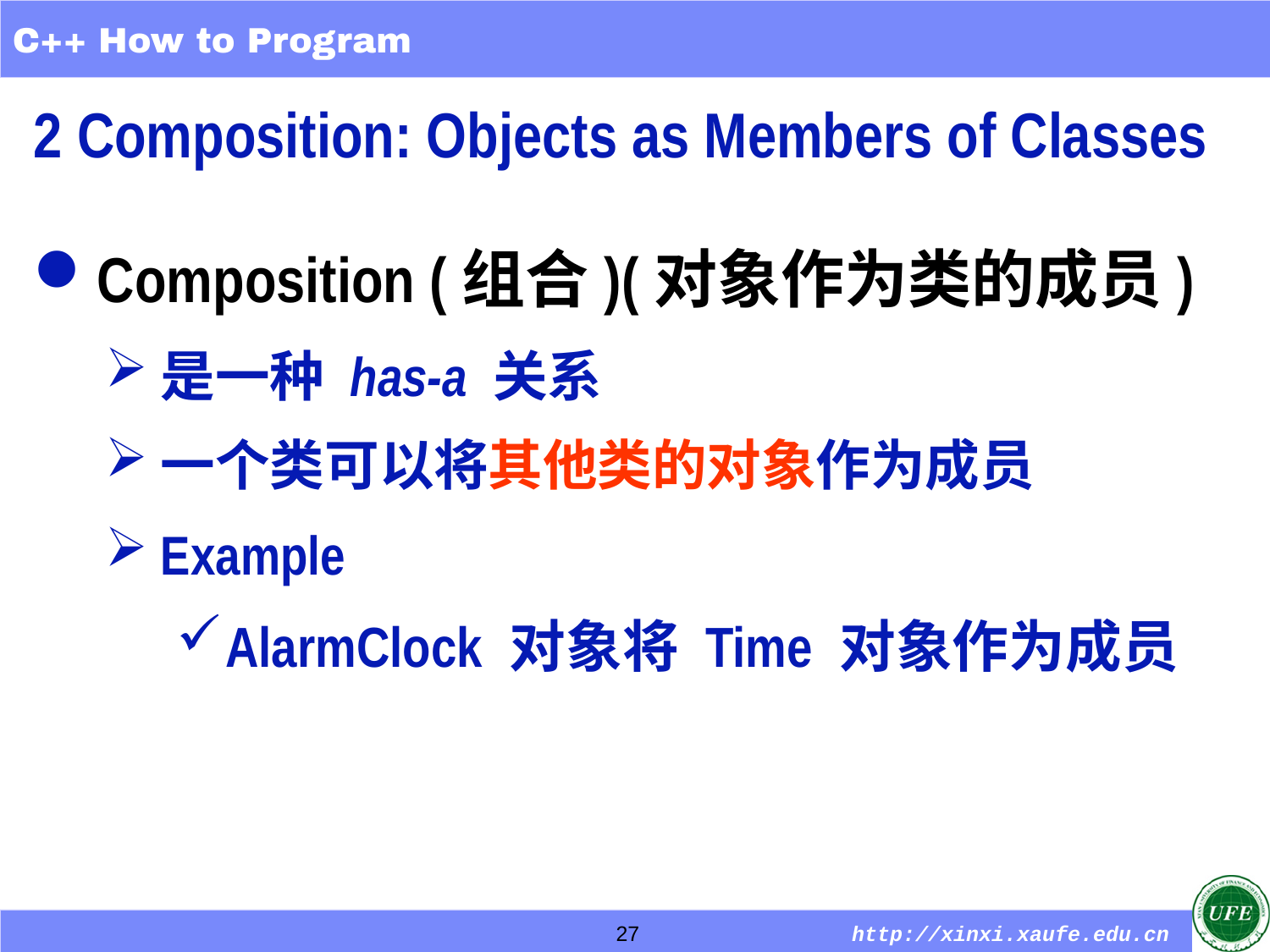

2 Composition: Objects as Members of Classes
Composition (组合)(对象作为类的成员)
是一种 has-a 关系
一个类可以将其他类的对象作为成员
Example
AlarmClock 对象将 Time 对象作为成员
27